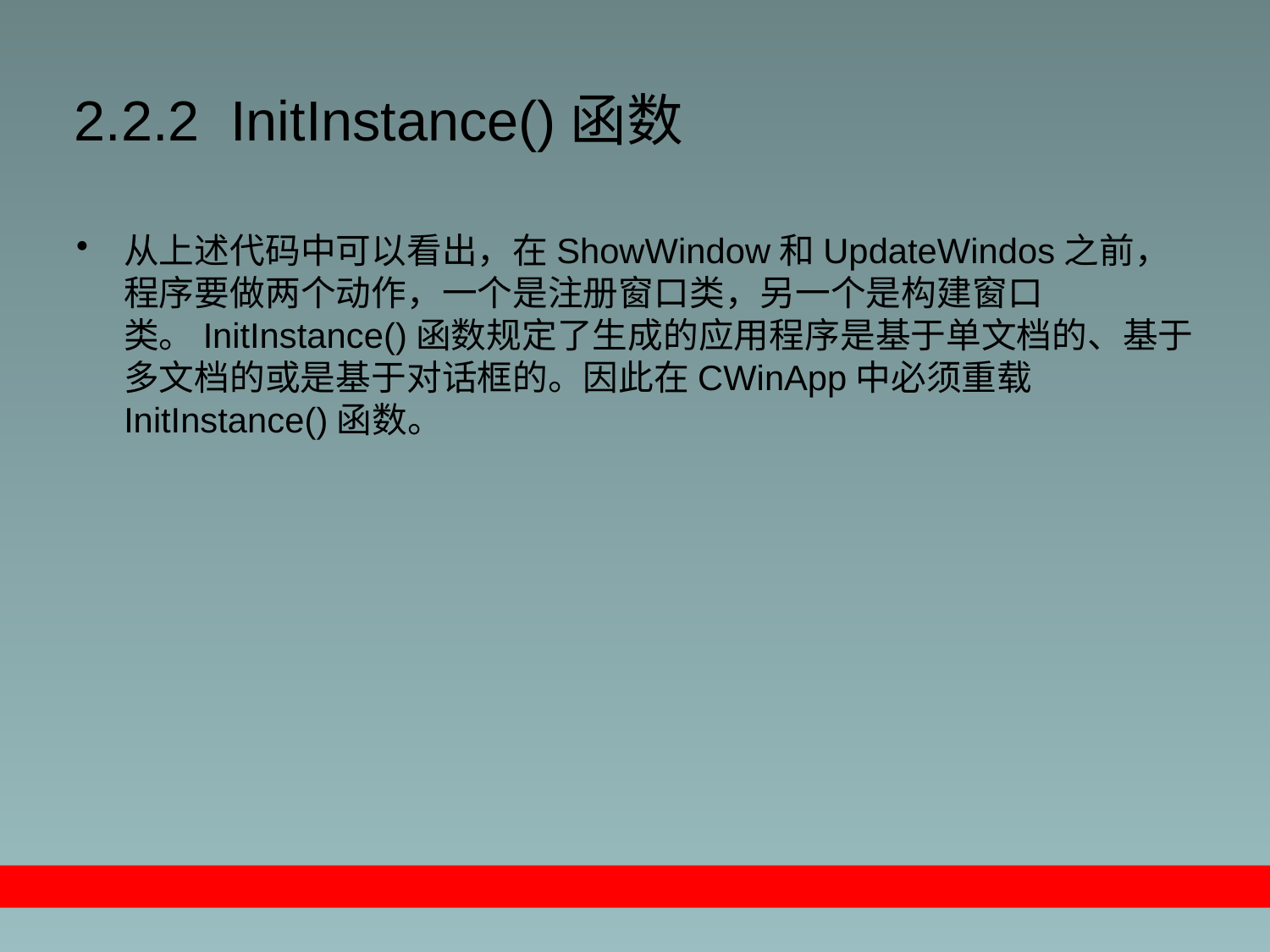

# 2.2.2  InitInstance()函数
从上述代码中可以看出，在ShowWindow和UpdateWindos之前，程序要做两个动作，一个是注册窗口类，另一个是构建窗口类。InitInstance()函数规定了生成的应用程序是基于单文档的、基于多文档的或是基于对话框的。因此在CWinApp中必须重载InitInstance()函数。